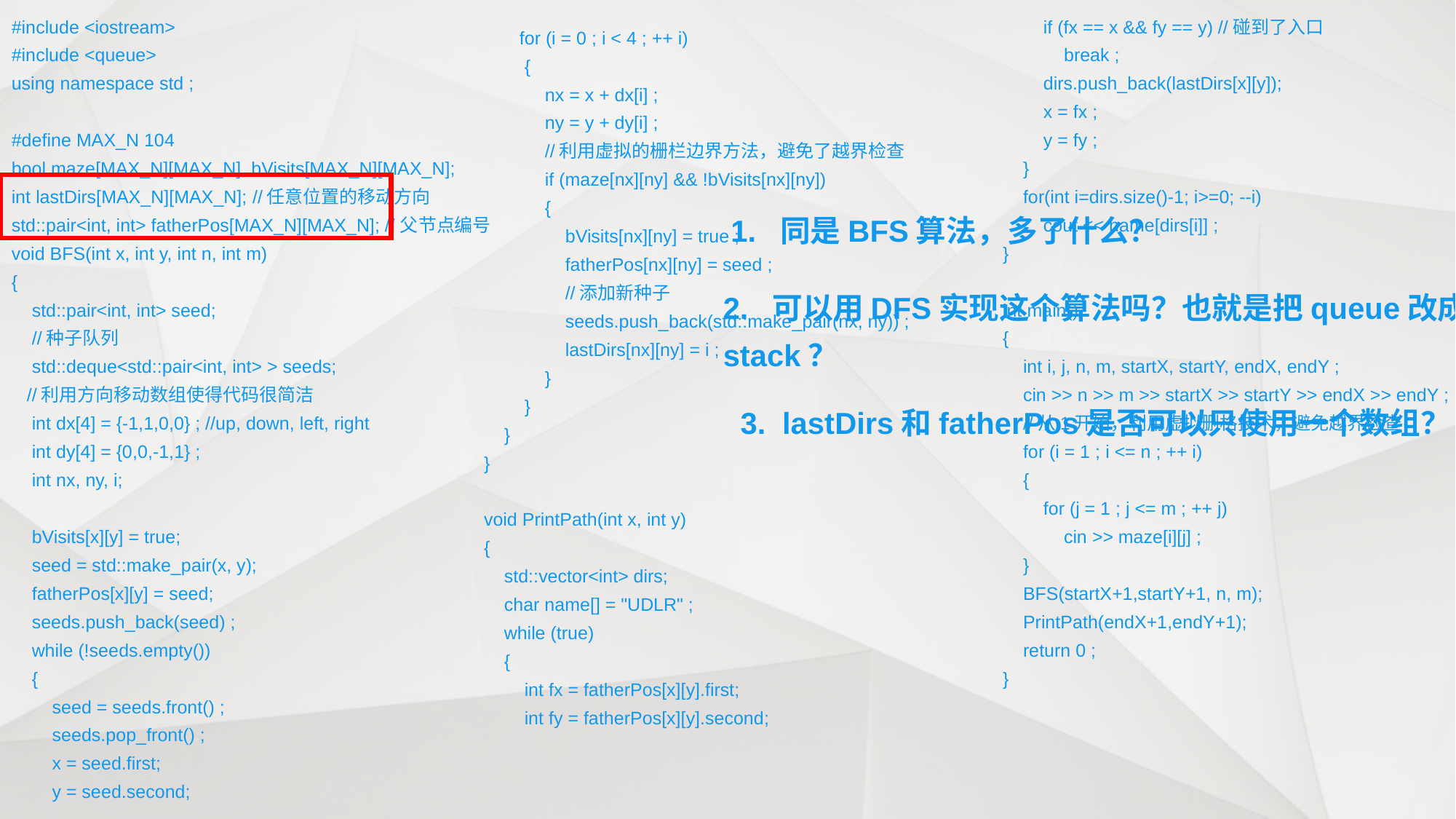

#include <iostream>
#include <queue>
using namespace std ;

#define MAX_N 104
bool maze[MAX_N][MAX_N], bVisits[MAX_N][MAX_N];
int lastDirs[MAX_N][MAX_N]; //任意位置的移动方向
std::pair<int, int> fatherPos[MAX_N][MAX_N]; //父节点编号
void BFS(int x, int y, int n, int m)
{
    std::pair<int, int> seed;
    //种子队列
    std::deque<std::pair<int, int> > seeds;
   //利用方向移动数组使得代码很简洁
    int dx[4] = {-1,1,0,0} ; //up, down, left, right
    int dy[4] = {0,0,-1,1} ;
    int nx, ny, i;

    bVisits[x][y] = true;
    seed = std::make_pair(x, y);
    fatherPos[x][y] = seed;
    seeds.push_back(seed) ;
    while (!seeds.empty())
    {
        seed = seeds.front() ;
        seeds.pop_front() ;
        x = seed.first;
        y = seed.second;
        if (fx == x && fy == y) //碰到了入口
            break ;
        dirs.push_back(lastDirs[x][y]);
        x = fx ;
        y = fy ;
    }
    for(int i=dirs.size()-1; i>=0; --i)
        cout << name[dirs[i]] ;
}

int main()
{
    int i, j, n, m, startX, startY, endX, endY ;
    cin >> n >> m >> startX >> startY >> endX >> endY ;
    //从1开始，利用虚拟删格技术，避免越界检查
    for (i = 1 ; i <= n ; ++ i)
    {
        for (j = 1 ; j <= m ; ++ j)
            cin >> maze[i][j] ;
    }
    BFS(startX+1,startY+1, n, m);
    PrintPath(endX+1,endY+1);
    return 0 ;
}
       for (i = 0 ; i < 4 ; ++ i)
        {
            nx = x + dx[i] ;
            ny = y + dy[i] ;
            //利用虚拟的栅栏边界方法，避免了越界检查
            if (maze[nx][ny] && !bVisits[nx][ny])
            {
                bVisits[nx][ny] = true ;
                fatherPos[nx][ny] = seed ;
                //添加新种子
                seeds.push_back(std::make_pair(nx, ny)) ;
                lastDirs[nx][ny] = i ;
            }
        }
    }
}

void PrintPath(int x, int y)
{
    std::vector<int> dirs;
    char name[] = "UDLR" ;
    while (true)
    {
        int fx = fatherPos[x][y].first;
        int fy = fatherPos[x][y].second;

1.  同是BFS算法，多了什么？
2.  可以用DFS实现这个算法吗？也就是把queue改成
stack？
3.  lastDirs和fatherPos是否可以只使用一个数组？